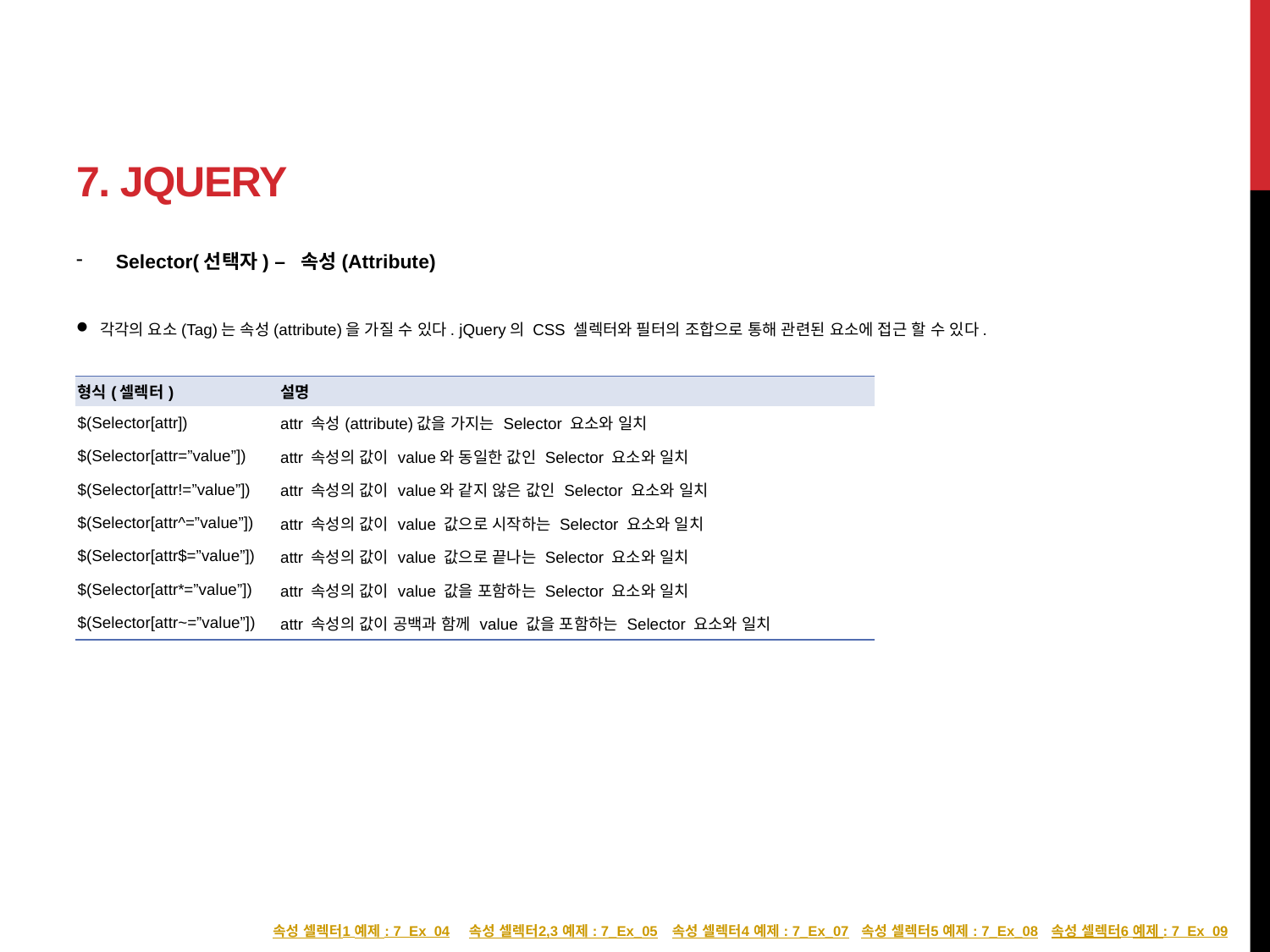

# 7. jquery
Selector(선택자) –  속성(Attribute)

각각의 요소(Tag)는 속성(attribute)을 가질 수 있다. jQuery의 CSS 셀렉터와 필터의 조합으로 통해 관련된 요소에 접근 할 수 있다.

| 형식(셀렉터) | 설명 |
| --- | --- |
| $(Selector[attr]) | attr 속성(attribute)값을 가지는 Selector 요소와 일치 |
| $(Selector[attr=”value”]) | attr 속성의 값이 value와 동일한 값인 Selector 요소와 일치 |
| $(Selector[attr!=”value”]) | attr 속성의 값이 value와 같지 않은 값인 Selector 요소와 일치 |
| $(Selector[attr^=”value”]) | attr 속성의 값이 value 값으로 시작하는 Selector 요소와 일치 |
| $(Selector[attr$=”value”]) | attr 속성의 값이 value 값으로 끝나는 Selector 요소와 일치 |
| $(Selector[attr\*=”value”]) | attr 속성의 값이 value 값을 포함하는 Selector 요소와 일치 |
| $(Selector[attr~=”value”]) | attr 속성의 값이 공백과 함께 value 값을 포함하는 Selector 요소와 일치 |
속성 셀렉터6 예제 : 7_Ex_09
속성 셀렉터1 예제 : 7_Ex_04
속성 셀렉터2,3 예제 : 7_Ex_05
속성 셀렉터4 예제 : 7_Ex_07
속성 셀렉터5 예제 : 7_Ex_08